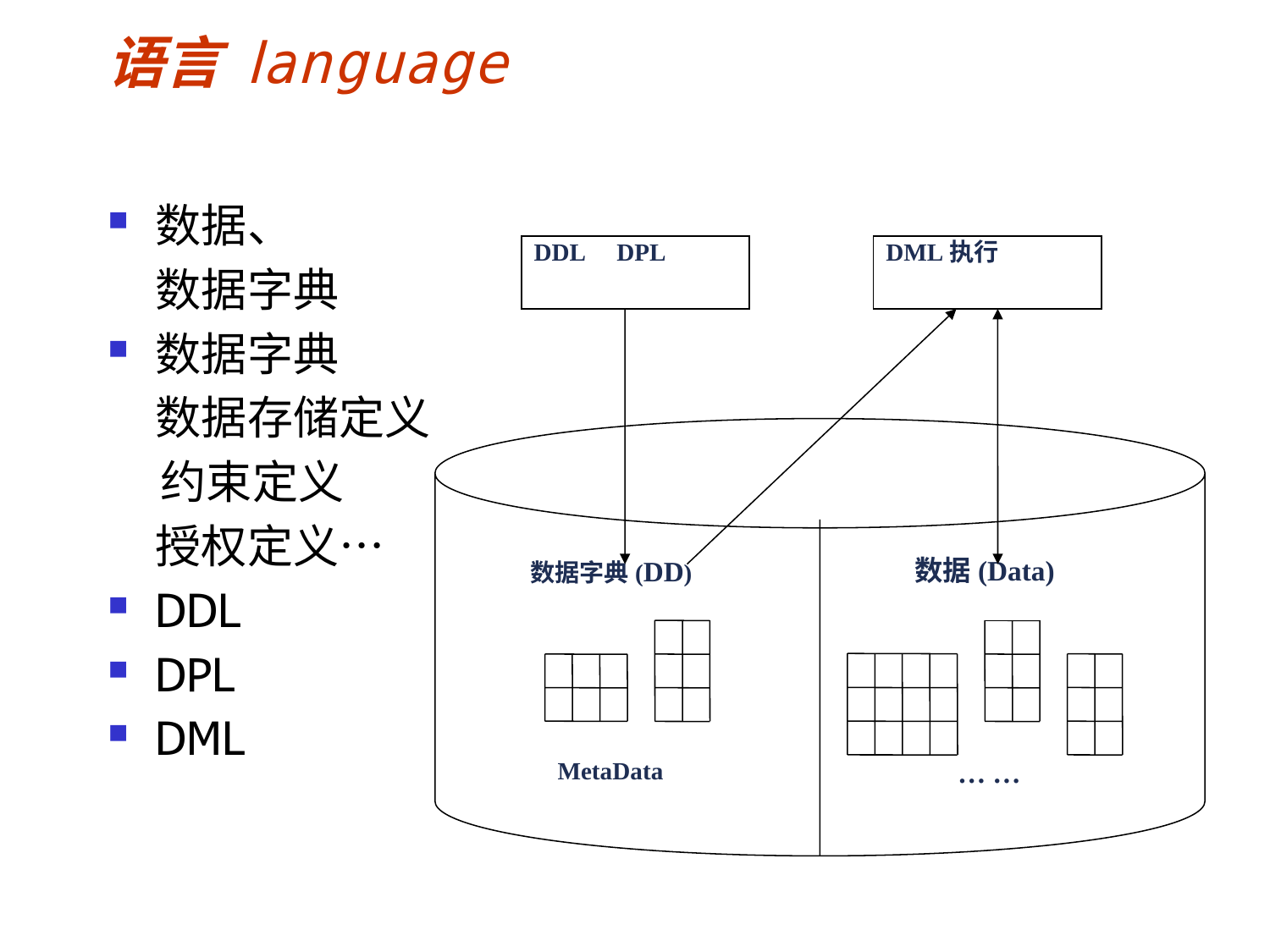

# 语言 language
数据、
	数据字典
数据字典
	数据存储定义
    约束定义
	授权定义…
DDL
DPL
DML
DDL     DPL
DML执行

数据(Data)
数据字典(DD)

… …
MetaData